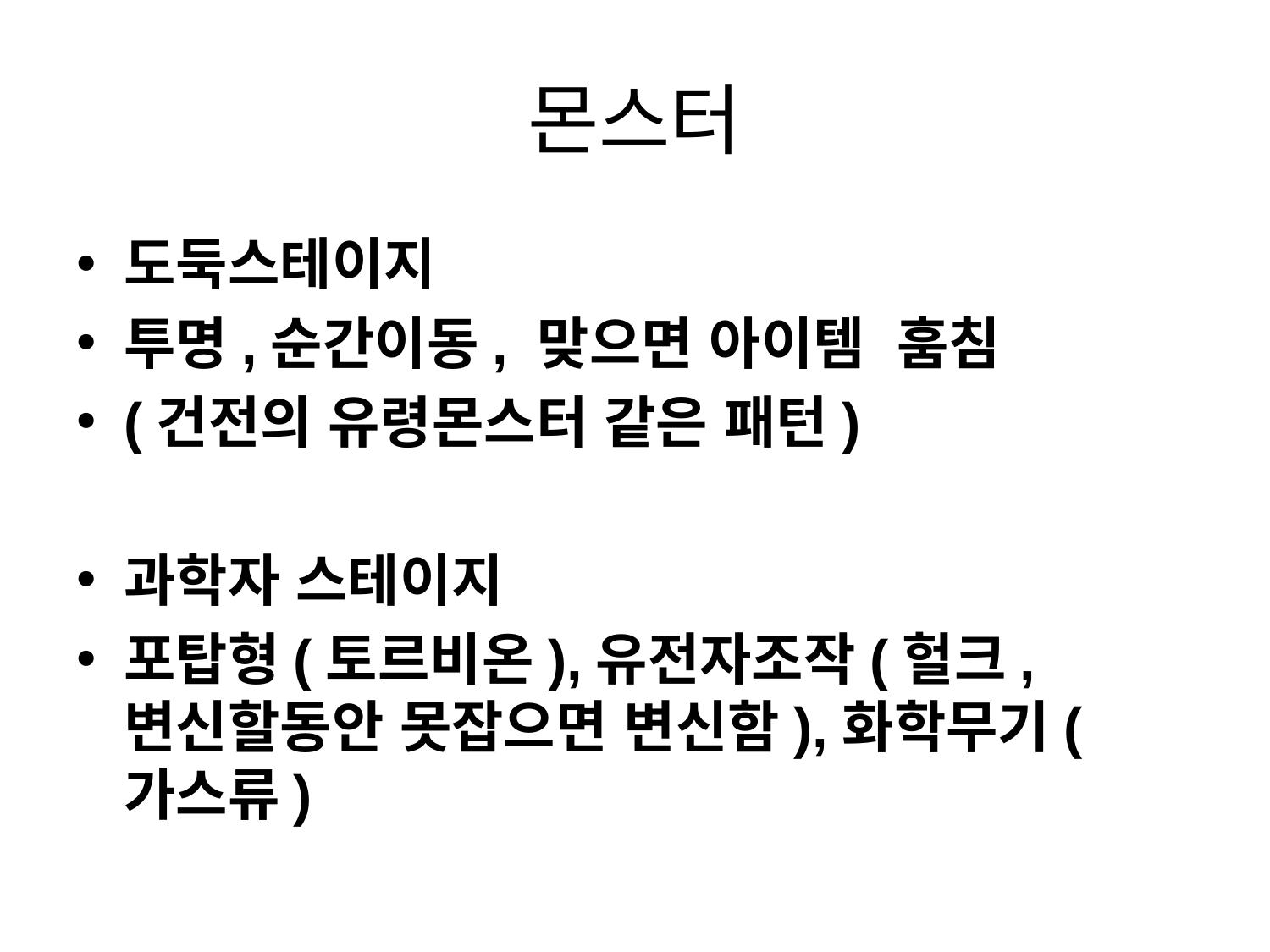

# 몬스터
도둑스테이지
투명,순간이동, 맞으면 아이템  훔침
(건전의 유령몬스터 같은 패턴)

과학자 스테이지
포탑형(토르비온),유전자조작(헐크,변신할동안 못잡으면 변신함),화학무기(가스류)